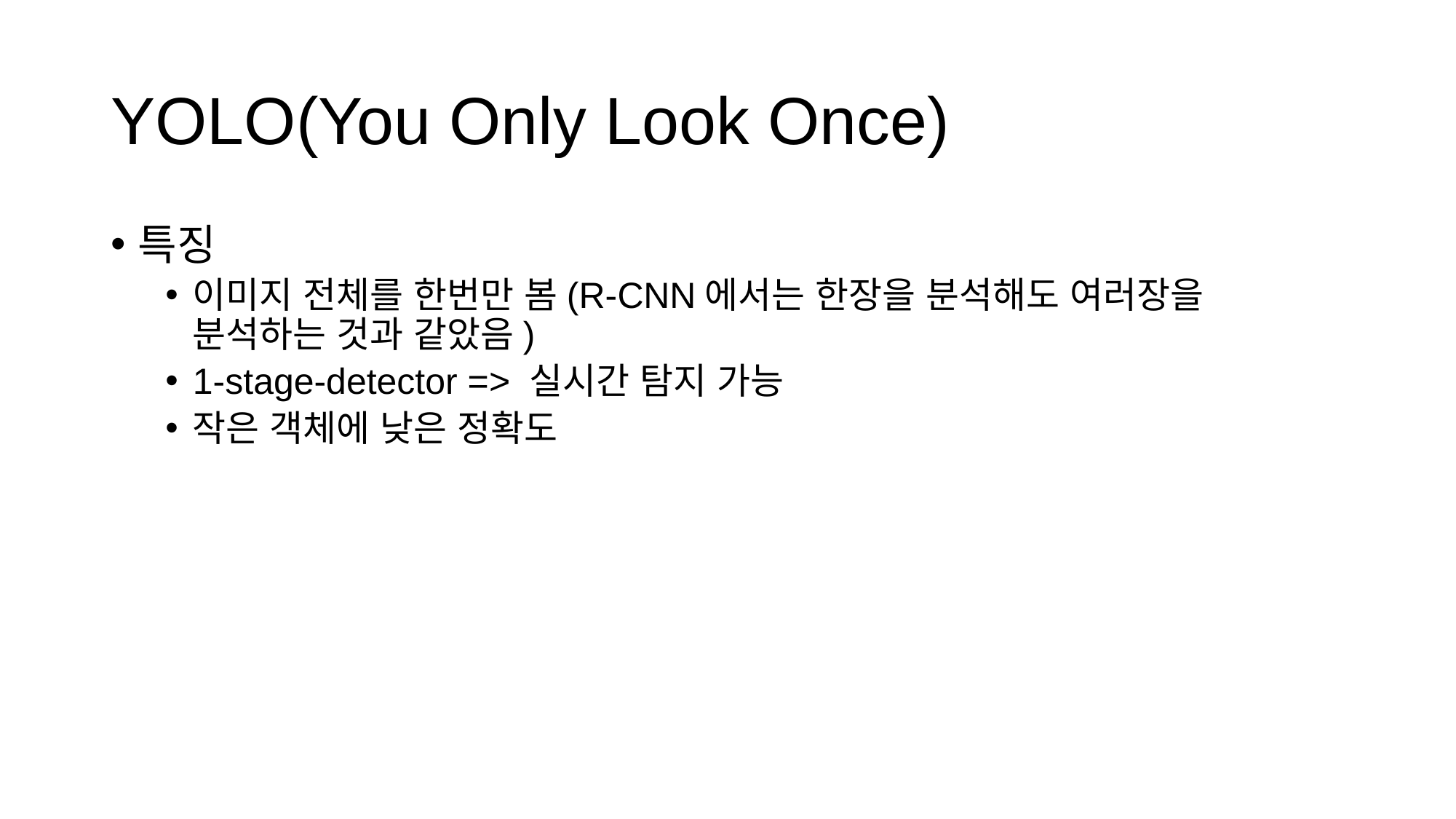

# YOLO(You Only Look Once)
특징
이미지 전체를 한번만 봄(R-CNN에서는 한장을 분석해도 여러장을 분석하는 것과 같았음)
1-stage-detector => 실시간 탐지 가능
작은 객체에 낮은 정확도